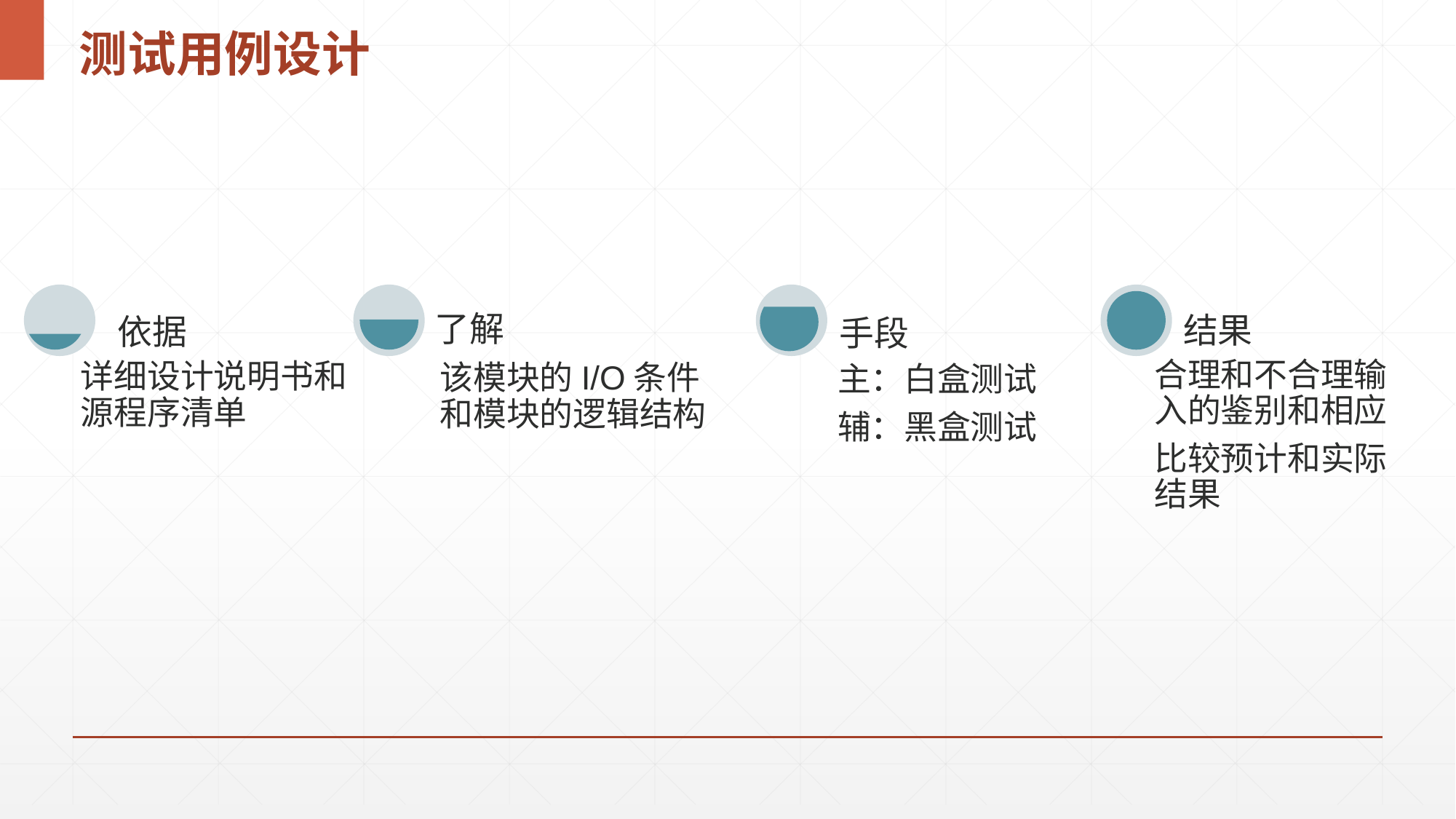

# 测试用例设计
详细设计说明书和源程序清单
依据
该模块的I/O条件和模块的逻辑结构
了解
主：白盒测试
辅：黑盒测试
手段
合理和不合理输入的鉴别和相应
比较预计和实际结果
结果